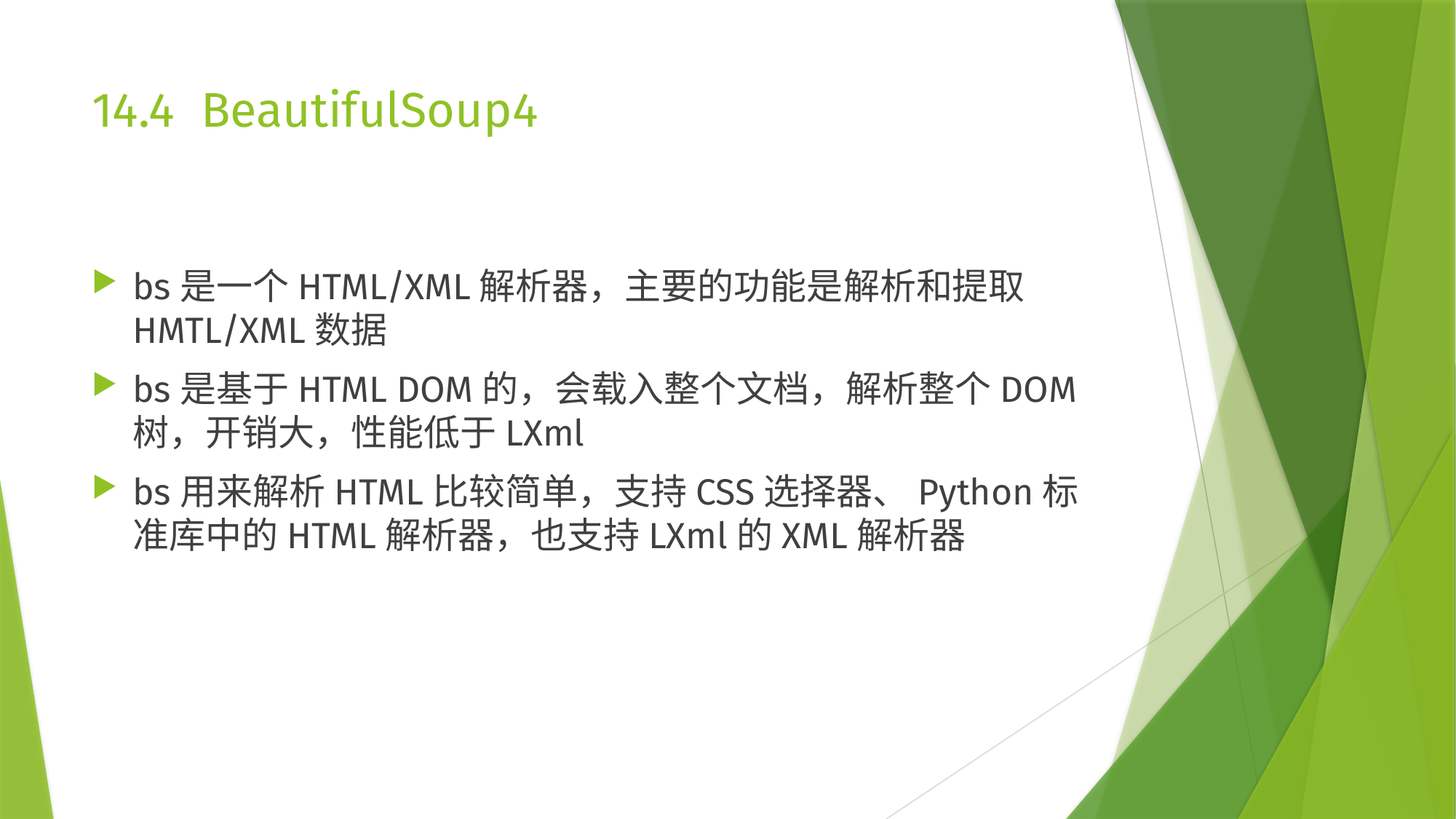

# 14.4	BeautifulSoup4
bs是一个HTML/XML解析器，主要的功能是解析和提取HMTL/XML数据
bs是基于HTML DOM的，会载入整个文档，解析整个DOM树，开销大，性能低于LXml
bs用来解析HTML比较简单，支持CSS选择器、Python标准库中的HTML解析器，也支持LXml的XML解析器